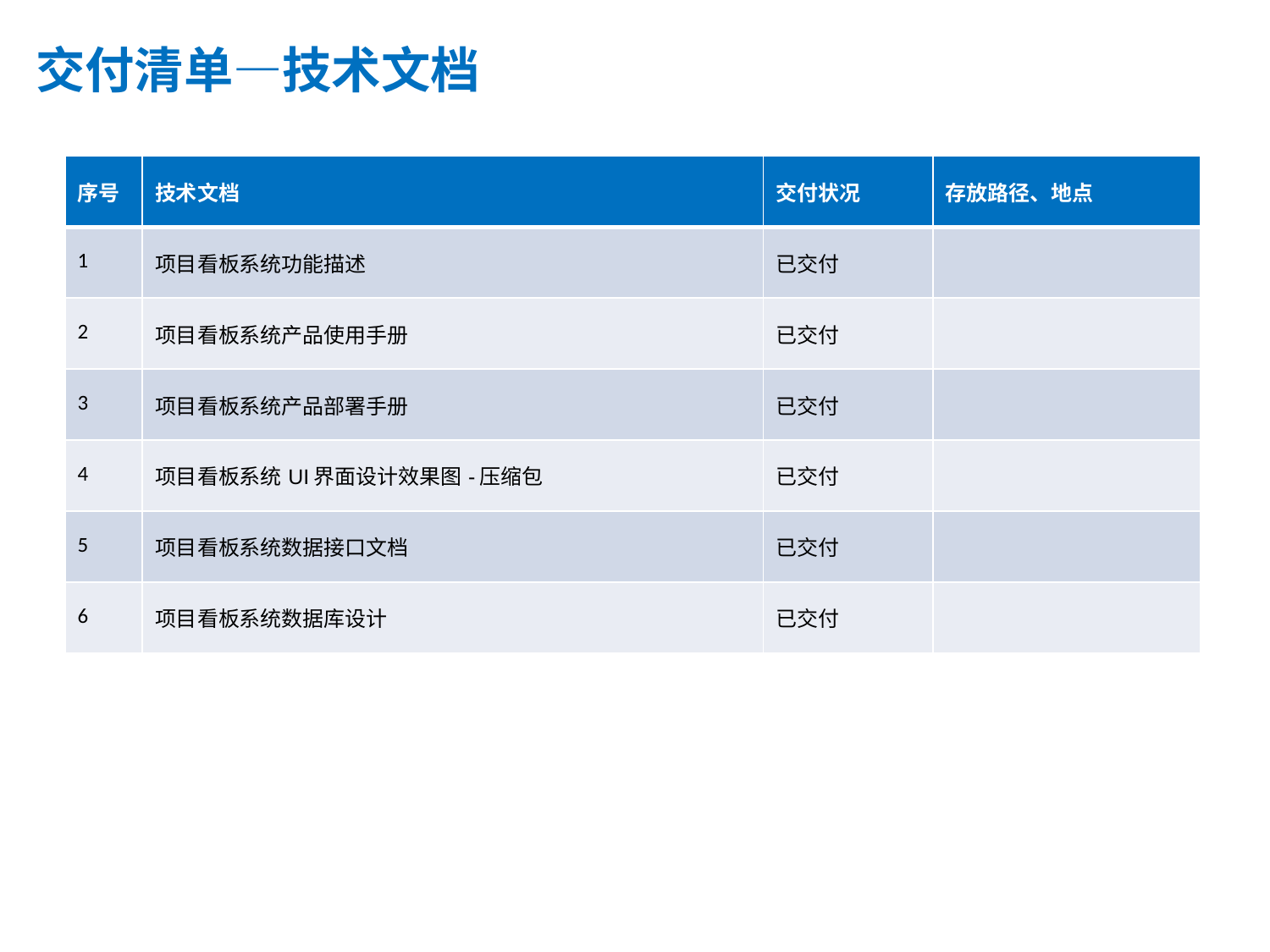

交付清单—技术文档
| 序号 | 技术文档 | 交付状况 | 存放路径、地点 |
| --- | --- | --- | --- |
| 1 | 项目看板系统功能描述 | 已交付 |  |
| 2 | 项目看板系统产品使用手册 | 已交付 |  |
| 3 | 项目看板系统产品部署手册 | 已交付 |  |
| 4 | 项目看板系统UI界面设计效果图-压缩包 | 已交付 |  |
| 5 | 项目看板系统数据接口文档 | 已交付 |  |
| 6 | 项目看板系统数据库设计 | 已交付 |  |